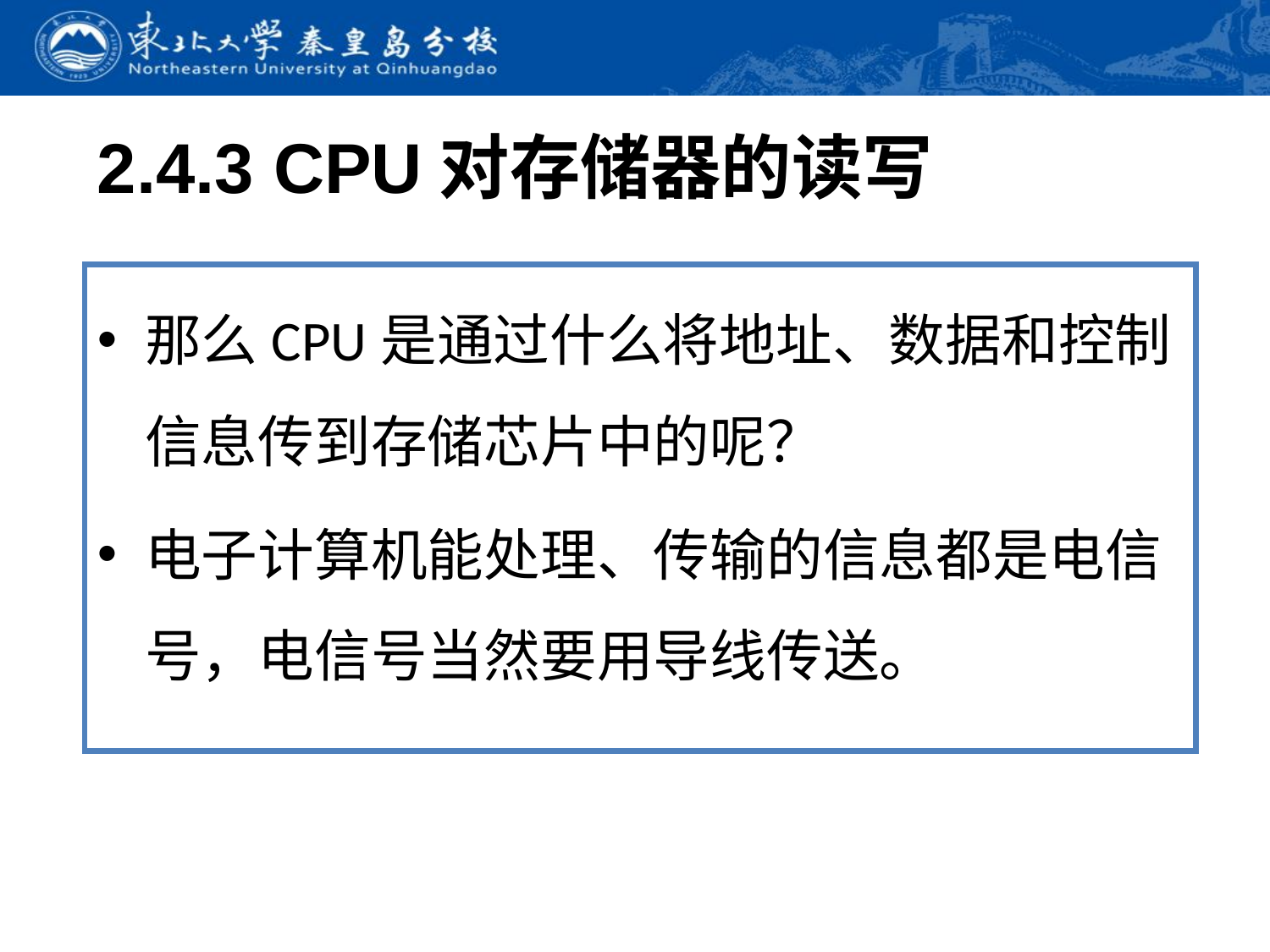

# 2.4.3 CPU对存储器的读写
那么CPU是通过什么将地址、数据和控制信息传到存储芯片中的呢？
电子计算机能处理、传输的信息都是电信号，电信号当然要用导线传送。